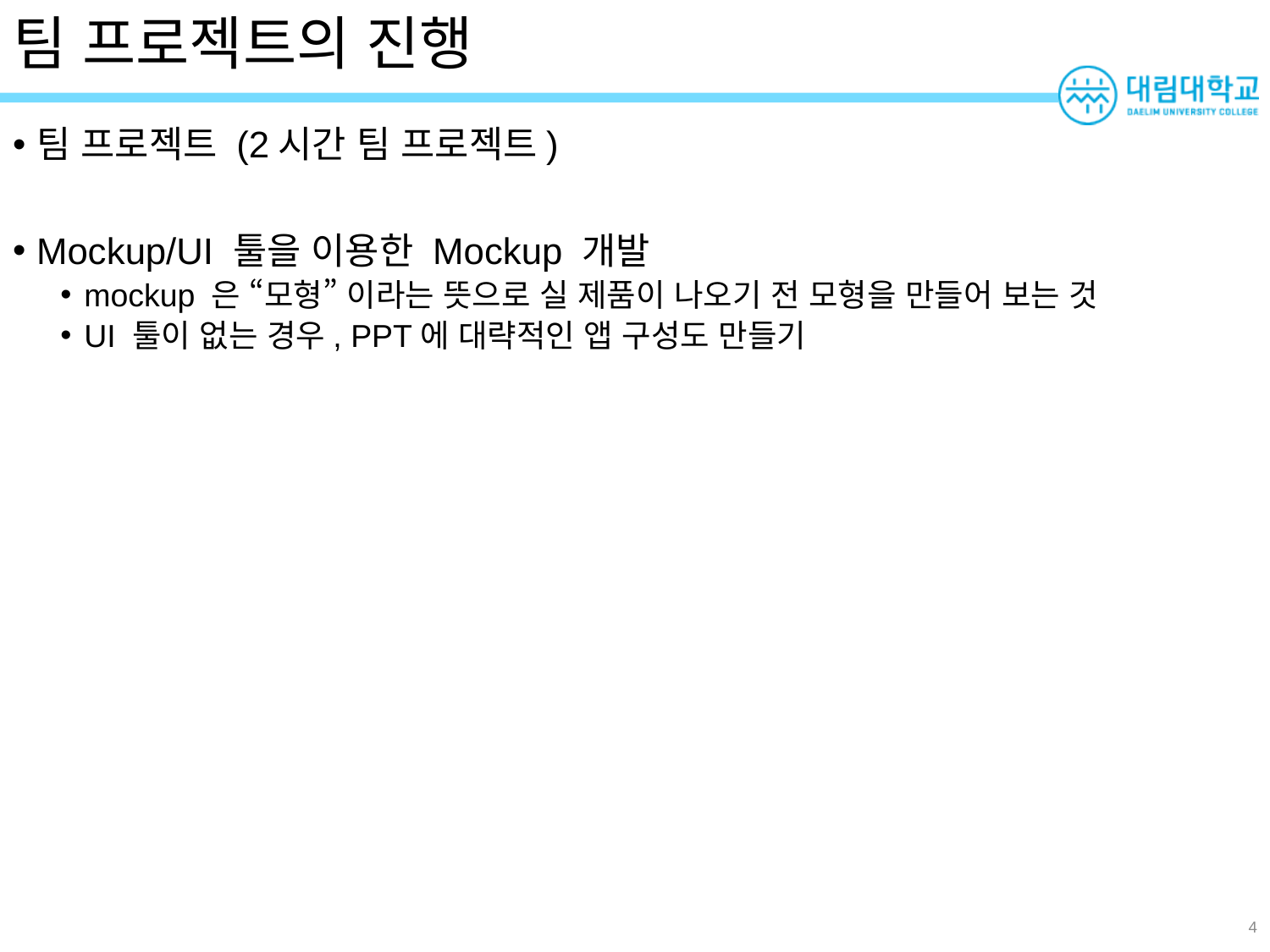

# 팀 프로젝트의 진행
팀 프로젝트 (2시간 팀 프로젝트)

Mockup/UI 툴을 이용한 Mockup 개발
mockup 은 “모형” 이라는 뜻으로 실 제품이 나오기 전 모형을 만들어 보는 것
UI 툴이 없는 경우, PPT에 대략적인 앱 구성도 만들기

4